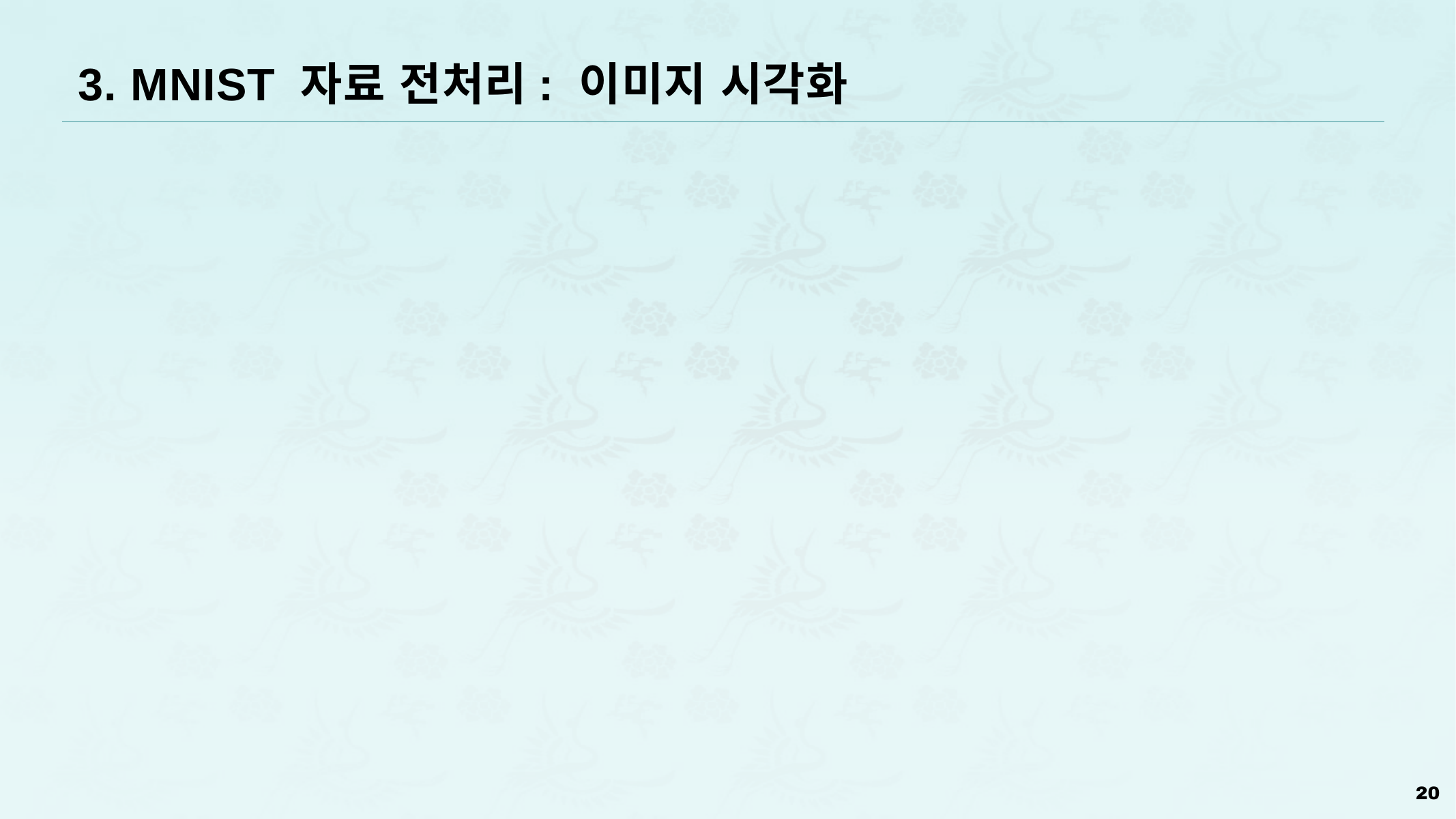

# 3. MNIST 자료 전처리: 이미지 시각화

20